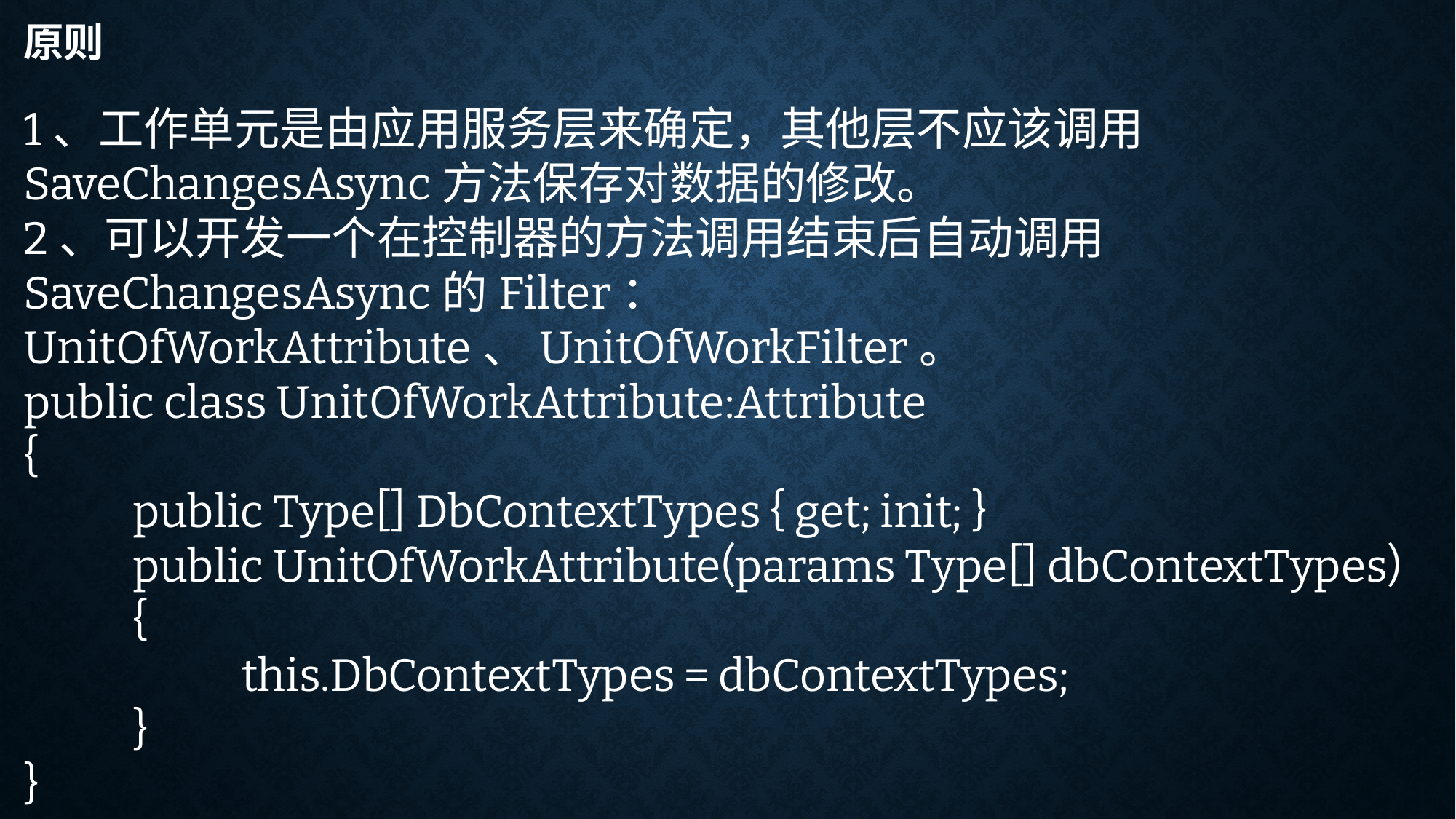

# 原则
1、工作单元是由应用服务层来确定，其他层不应该调用SaveChangesAsync方法保存对数据的修改。
2、可以开发一个在控制器的方法调用结束后自动调用SaveChangesAsync的Filter：UnitOfWorkAttribute、UnitOfWorkFilter。
public class UnitOfWorkAttribute:Attribute
{
	public Type[] DbContextTypes { get; init; }
	public UnitOfWorkAttribute(params Type[] dbContextTypes)
	{
		this.DbContextTypes = dbContextTypes;
	}
}